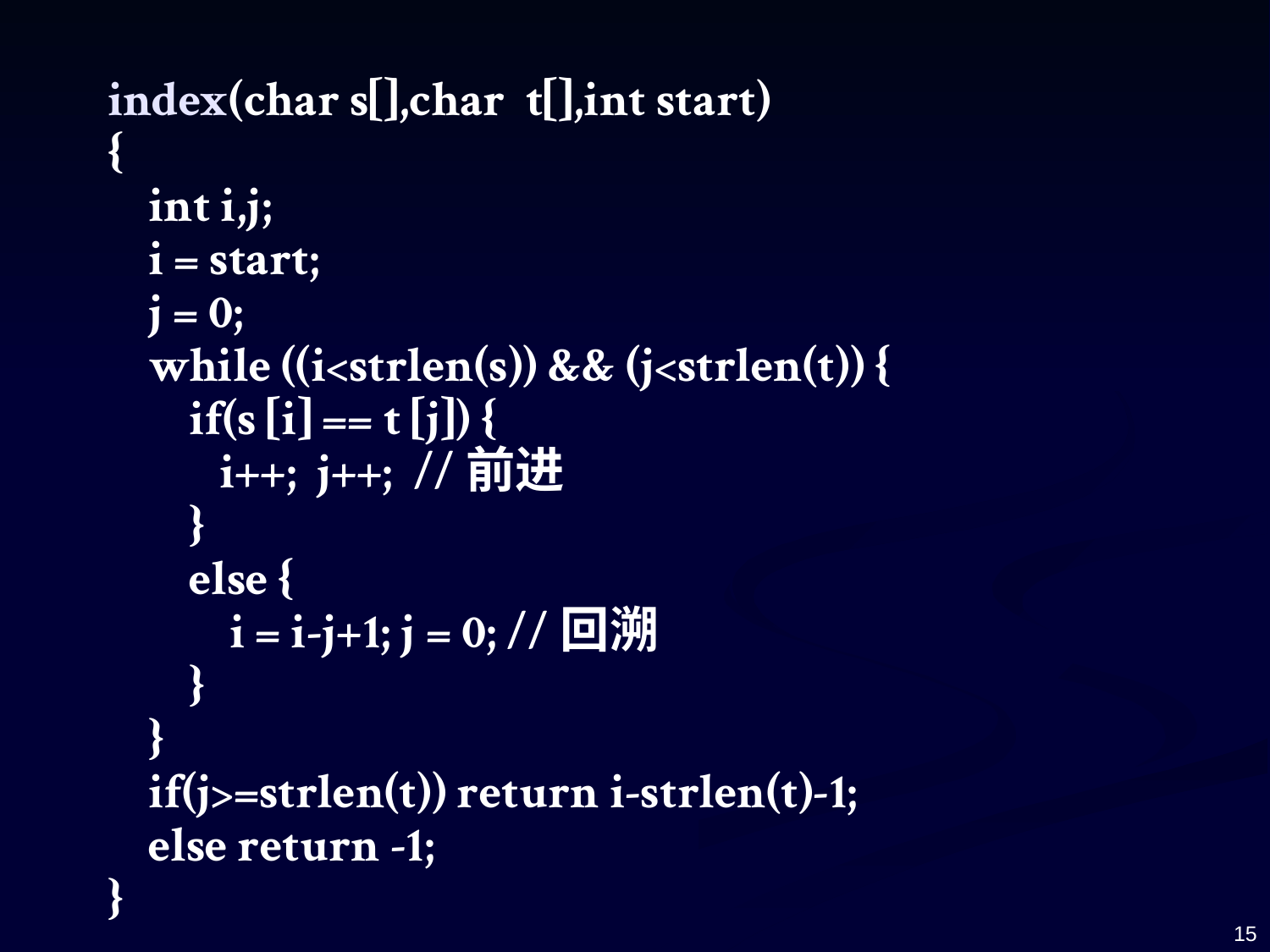

index(char s[],char  t[],int start)
{
    int i,j;
    i = start;
    j = 0;
    while ((i<strlen(s)) && (j<strlen(t)) {
        if(s [i] == t [j]) {
           i++;  j++;  //前进
        }
        else {
            i = i-j+1; j = 0; //回溯
        }
    }
    if(j>=strlen(t)) return i-strlen(t)-1;
    else return -1;
}

15